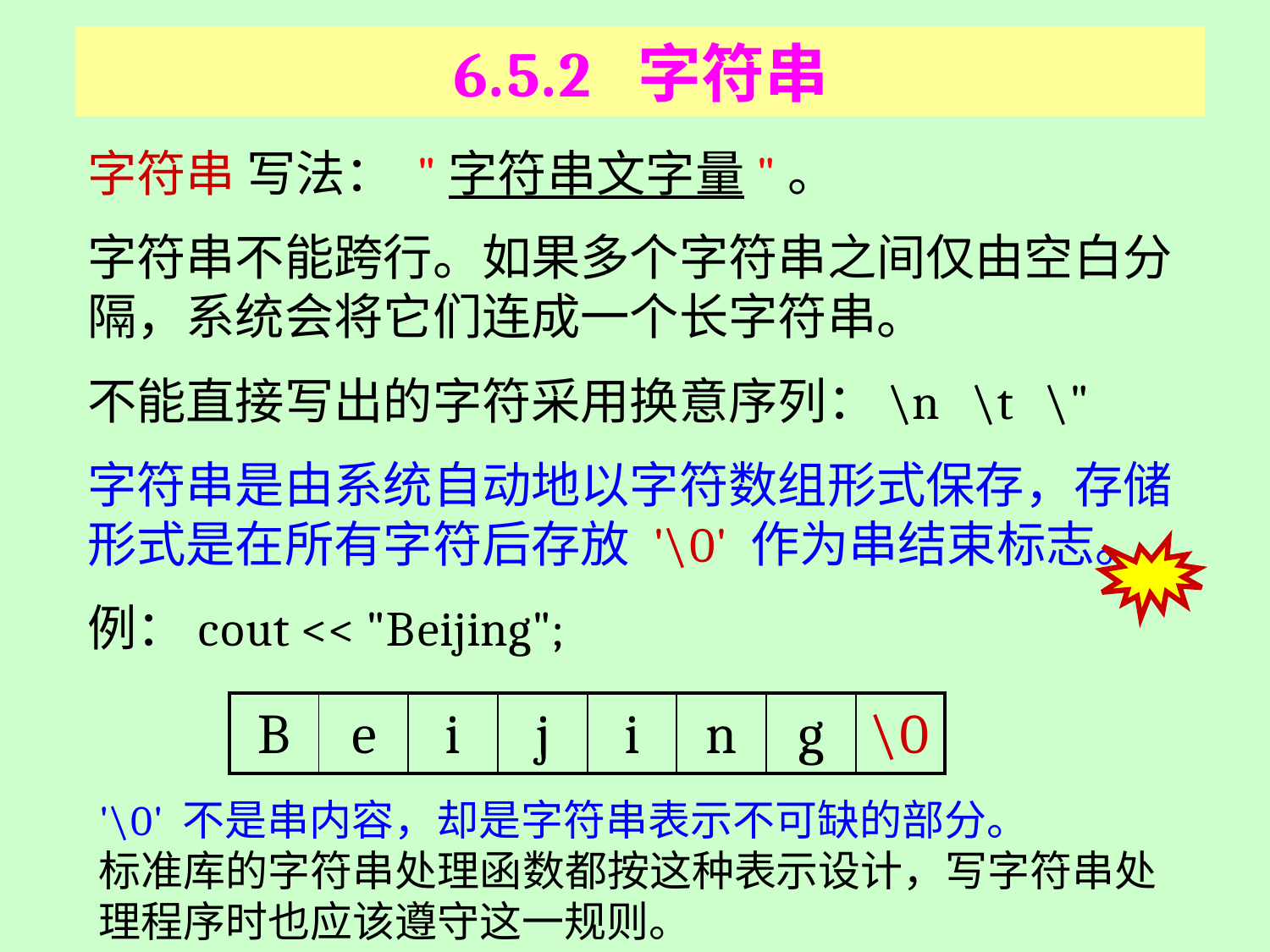

# 6.5.2  字符串
字符串 写法： "字符串文字量"。
字符串不能跨行。如果多个字符串之间仅由空白分隔，系统会将它们连成一个长字符串。
不能直接写出的字符采用换意序列：\n   \t   \"
字符串是由系统自动地以字符数组形式保存，存储形式是在所有字符后存放 '\0' 作为串结束标志。
例：cout << "Beijing";

| B | e | i | j | i | n | g | \0 |
| --- | --- | --- | --- | --- | --- | --- | --- |
'\0' 不是串内容，却是字符串表示不可缺的部分。
标准库的字符串处理函数都按这种表示设计，写字符串处理程序时也应该遵守这一规则。
71